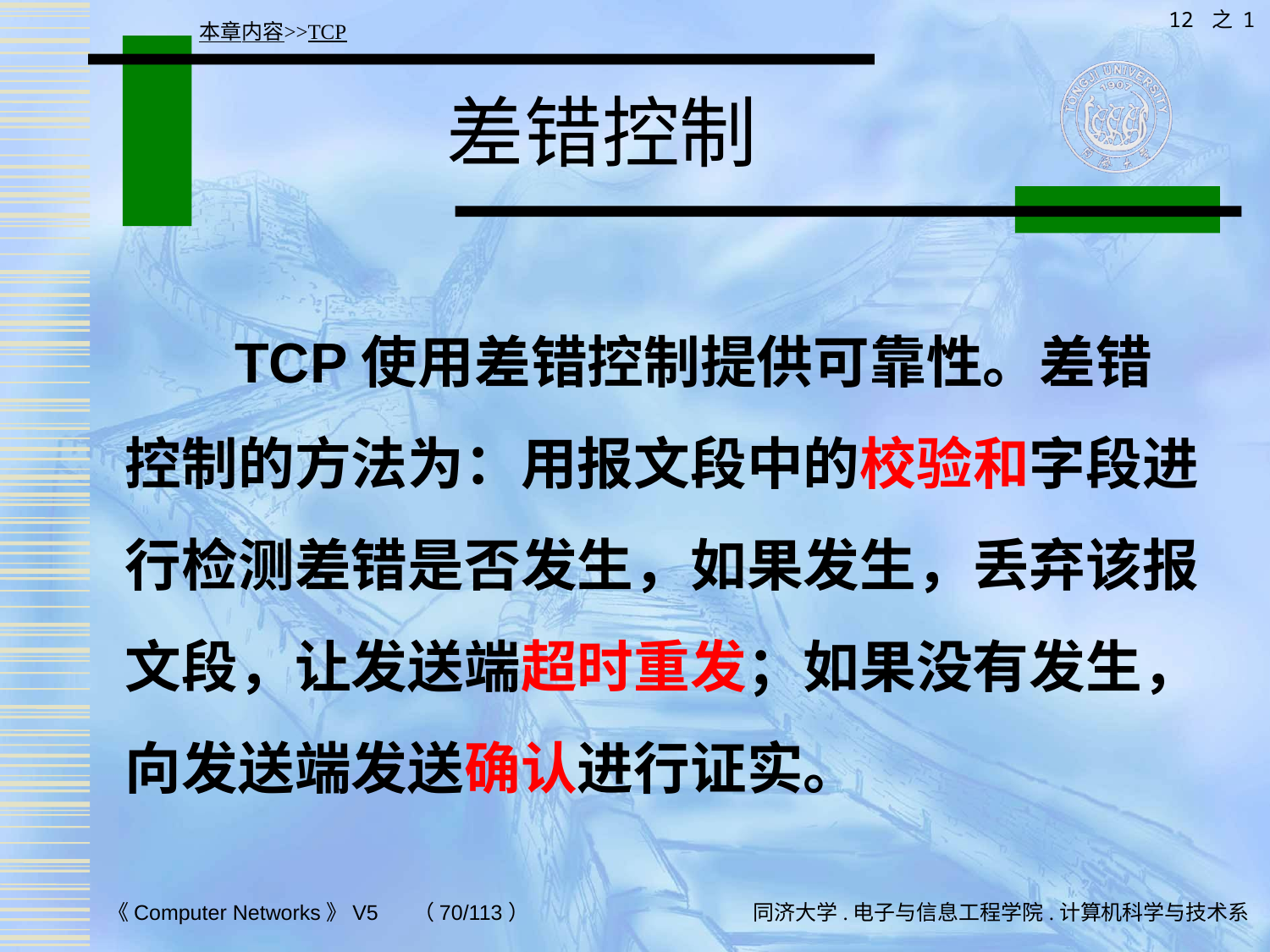

12 之 1
本章内容>>TCP
# 差错控制
       TCP使用差错控制提供可靠性。差错控制的方法为：用报文段中的校验和字段进行检测差错是否发生，如果发生，丢弃该报文段，让发送端超时重发；如果没有发生，向发送端发送确认进行证实。